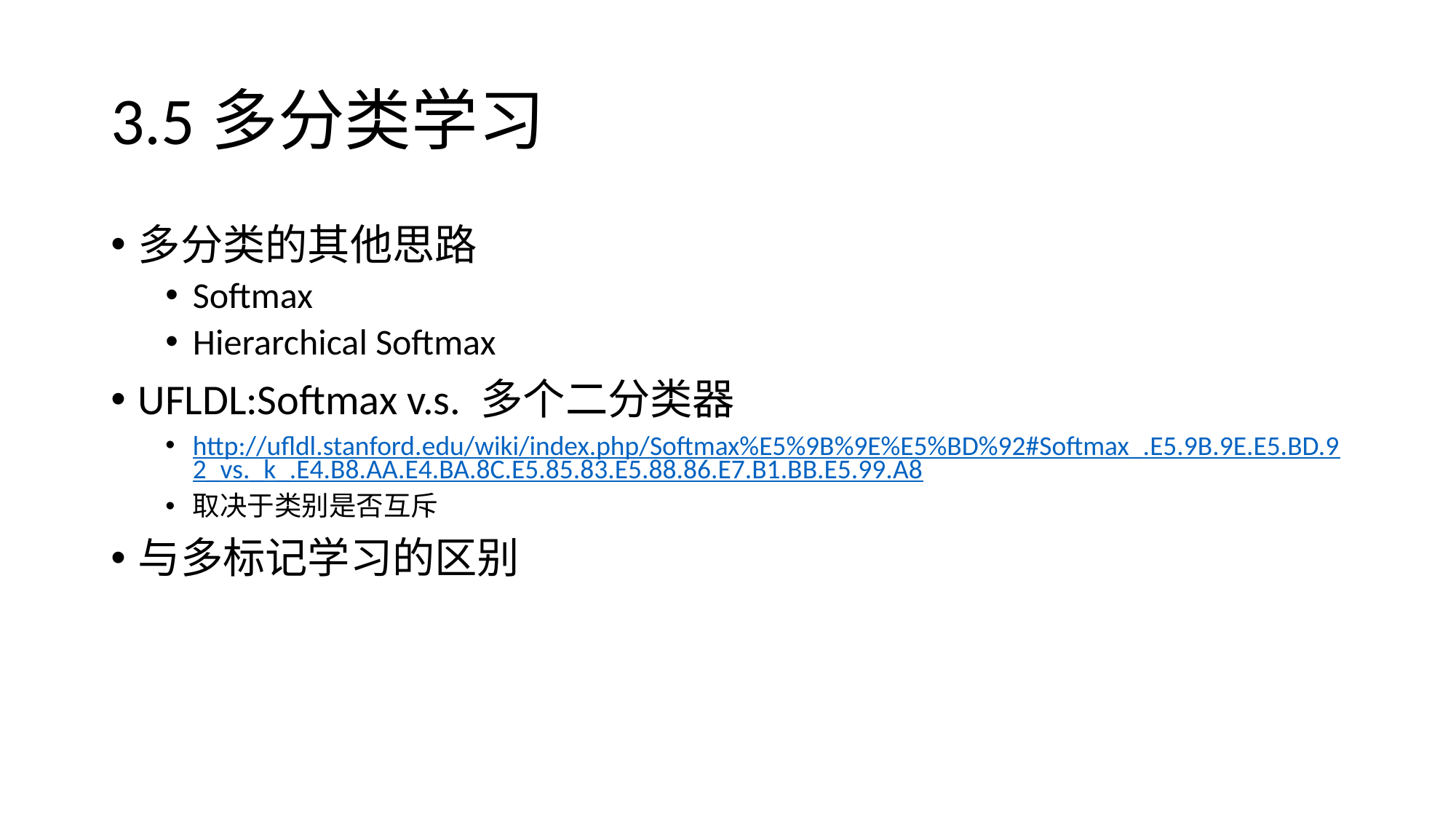

# 3.5多分类学习
多分类的其他思路
Softmax
Hierarchical Softmax
UFLDL:Softmax v.s. 多个二分类器
http://ufldl.stanford.edu/wiki/index.php/Softmax%E5%9B%9E%E5%BD%92#Softmax_.E5.9B.9E.E5.BD.92_vs._k_.E4.B8.AA.E4.BA.8C.E5.85.83.E5.88.86.E7.B1.BB.E5.99.A8
取决于类别是否互斥
与多标记学习的区别